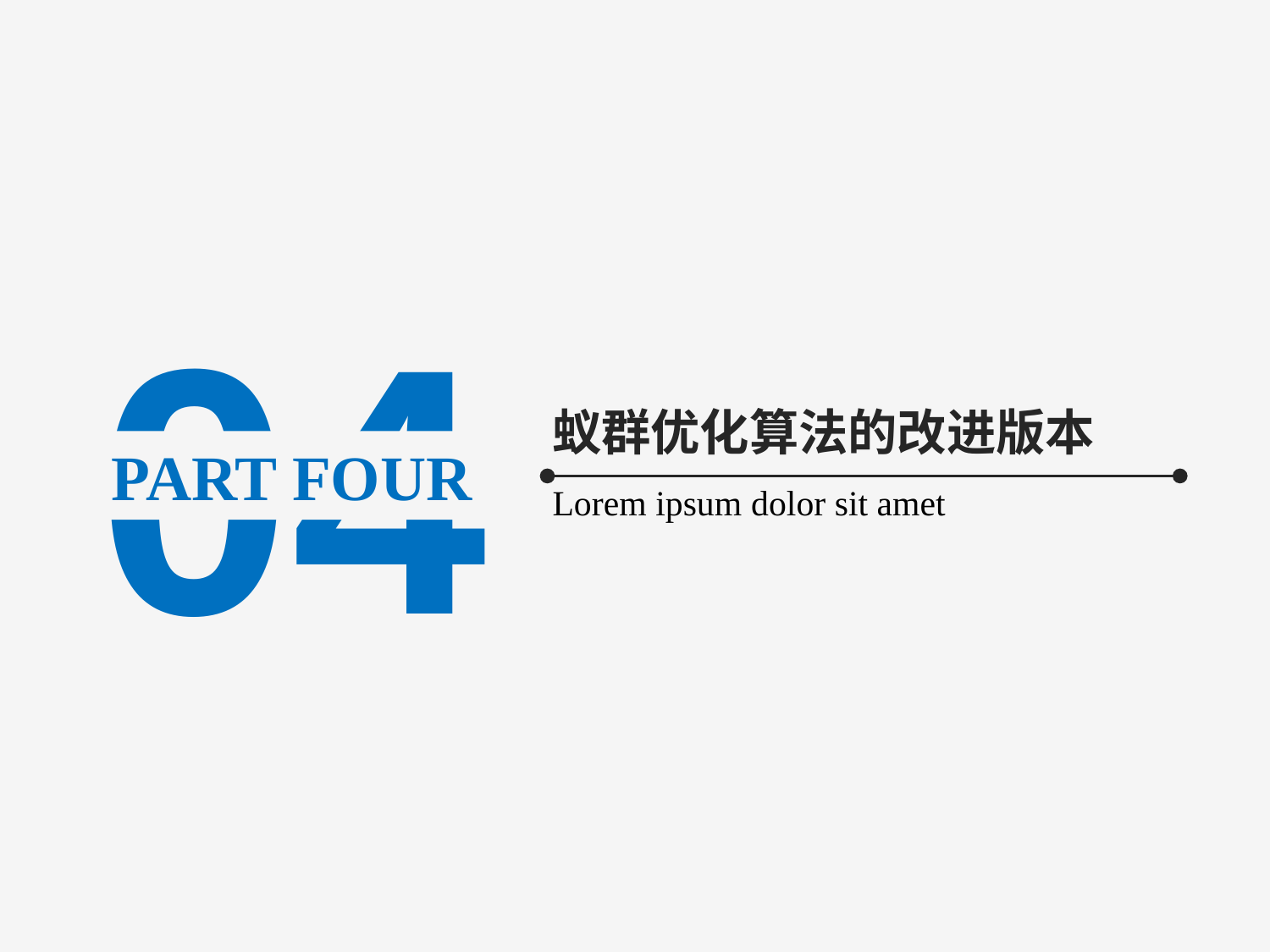

04
蚁群优化算法的改进版本
PART FOUR

Lorem ipsum dolor sit amet